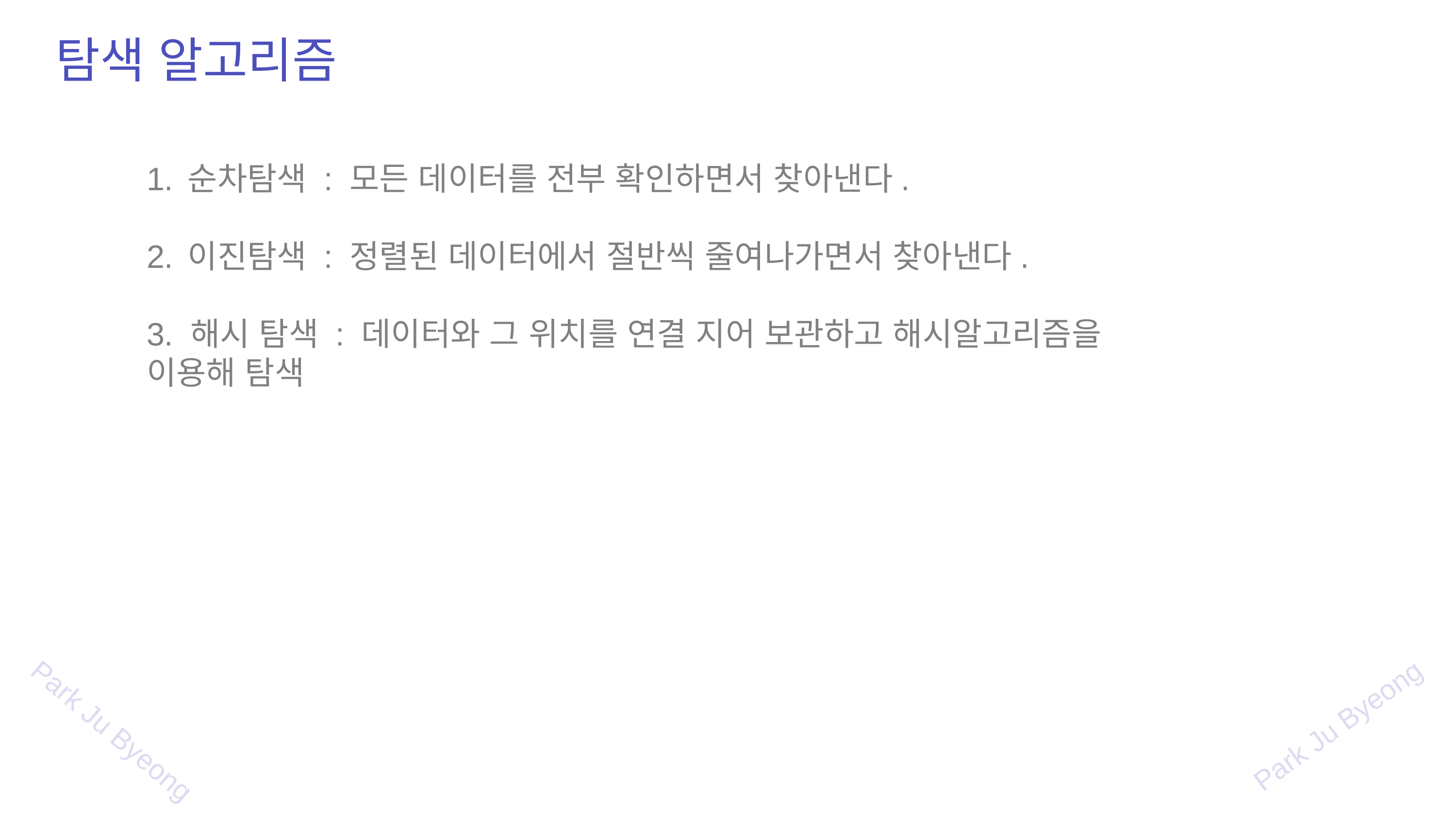

탐색 알고리즘
순차탐색 : 모든 데이터를 전부 확인하면서 찾아낸다.

이진탐색 : 정렬된 데이터에서 절반씩 줄여나가면서 찾아낸다.

3. 해시 탐색 : 데이터와 그 위치를 연결 지어 보관하고 해시알고리즘을 이용해 탐색